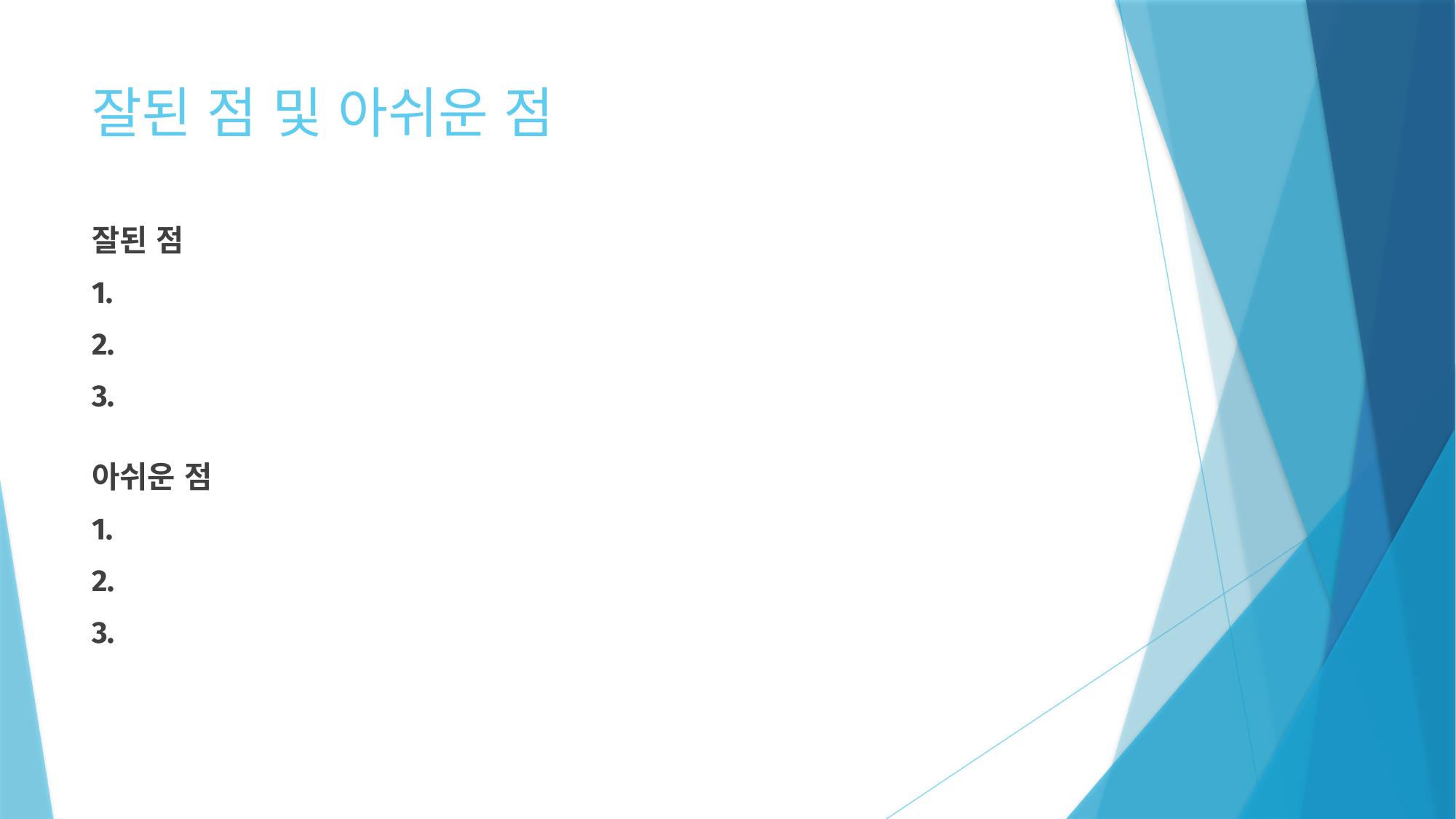

# 잘된 점 및 아쉬운 점
잘된 점
1.
2.
3.

아쉬운 점
1.
2.
3.